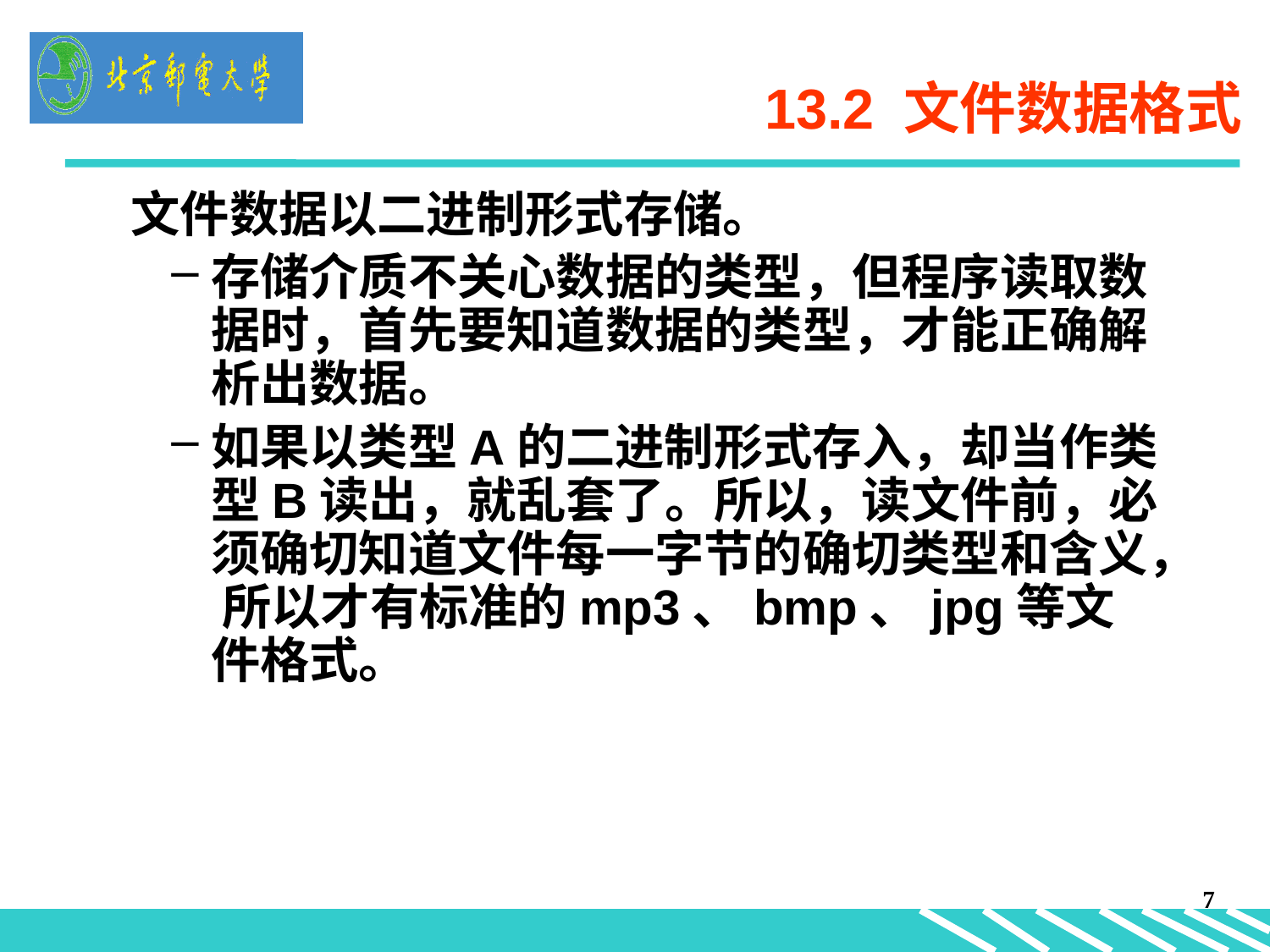

# 13.2 文件数据格式
 文件数据以二进制形式存储。
存储介质不关心数据的类型，但程序读取数据时，首先要知道数据的类型，才能正确解析出数据。
如果以类型A的二进制形式存入，却当作类 型B读出，就乱套了。所以，读文件前，必须确切知道文件每一字节的确切类型和含义， 所以才有标准的mp3、bmp、jpg等文件格式。

7